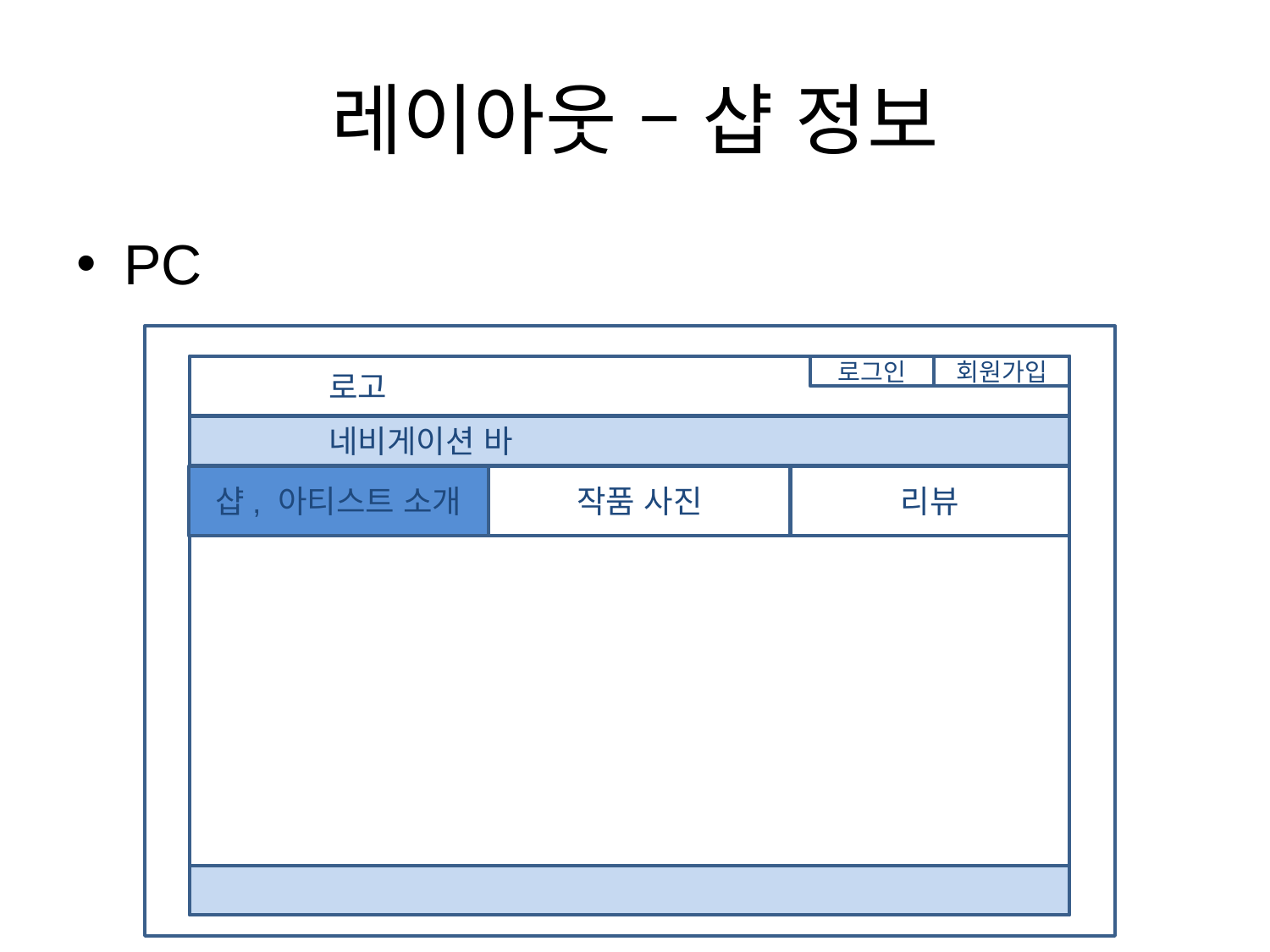

# 레이아웃 – 샵 정보
PC

	로고
로그인
회원가입
	네비게이션 바

샵, 아티스트 소개
작품 사진
리뷰